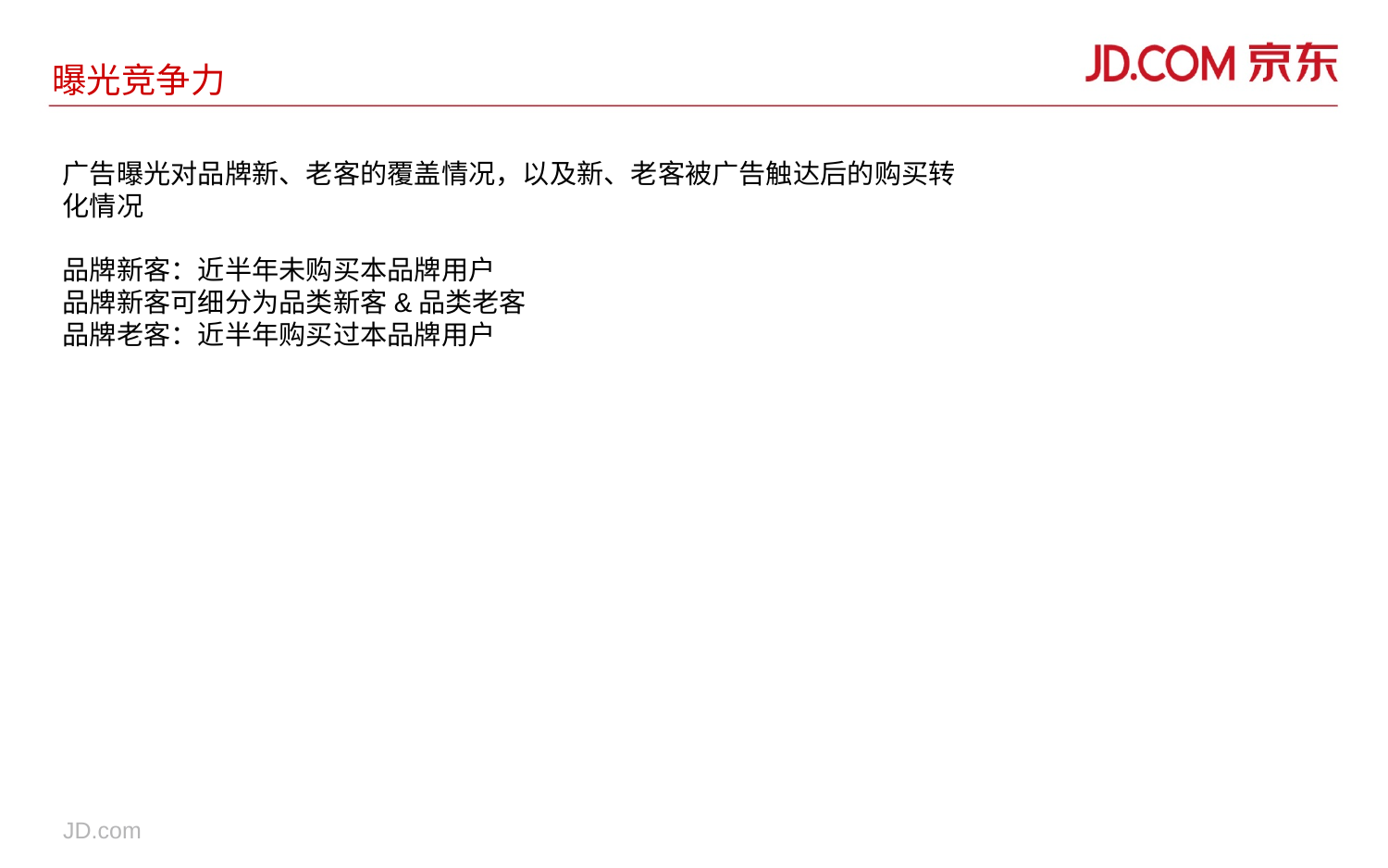

# 曝光竞争力
广告曝光对品牌新、老客的覆盖情况，以及新、老客被广告触达后的购买转化情况

品牌新客：近半年未购买本品牌用户
品牌新客可细分为品类新客&品类老客
品牌老客：近半年购买过本品牌用户